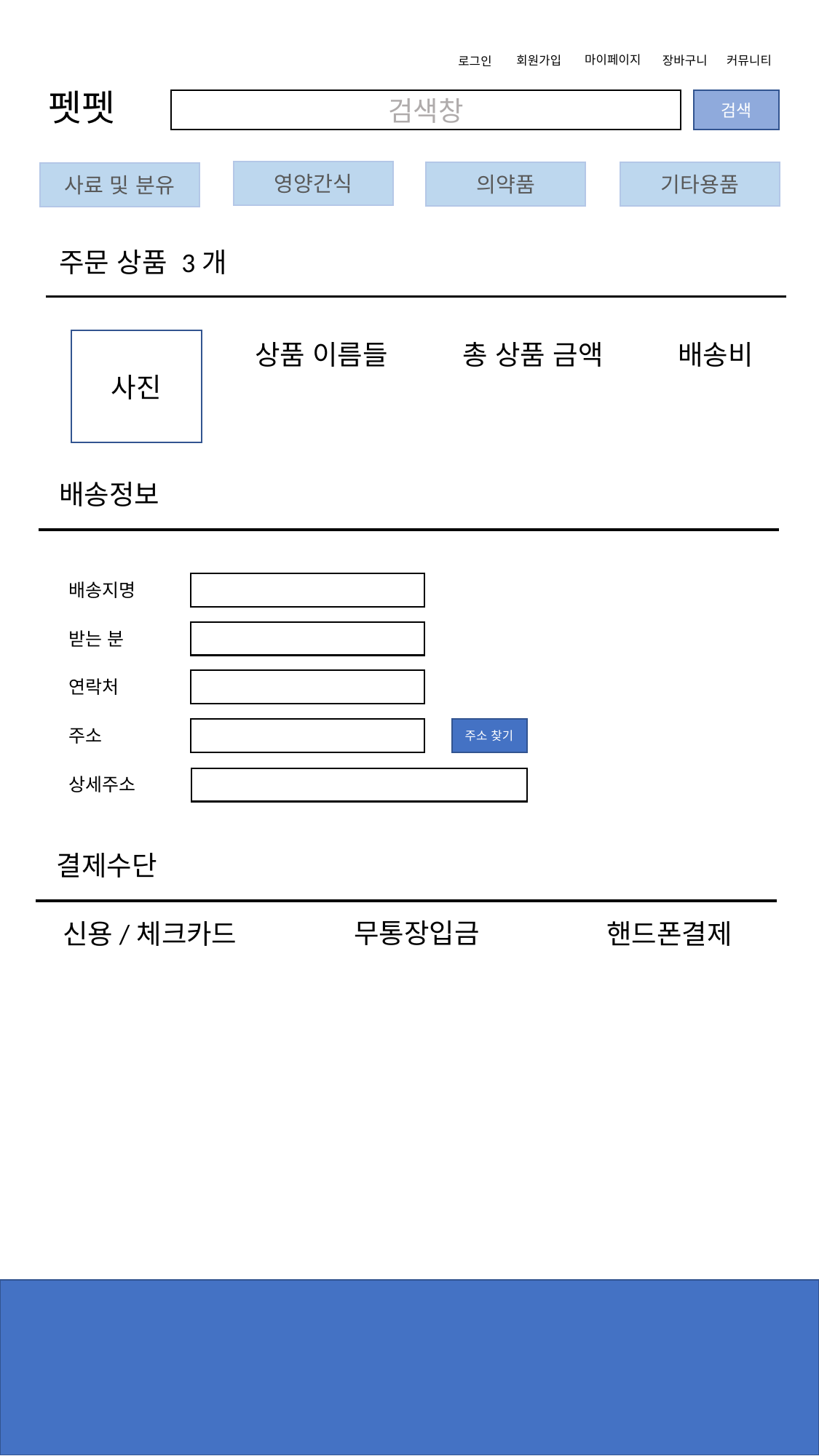

마이페이지
장바구니
커뮤니티
회원가입
로그인
펫펫
검색창
검색
영양간식
의약품
기타용품
사료 및 분유
주문 상품 3개
사진
배송비
상품 이름들
총 상품 금액
배송정보
배송지명

받는 분

연락처

주소

주소 찾기
상세주소

결제수단
무통장입금
신용/체크카드
핸드폰결제